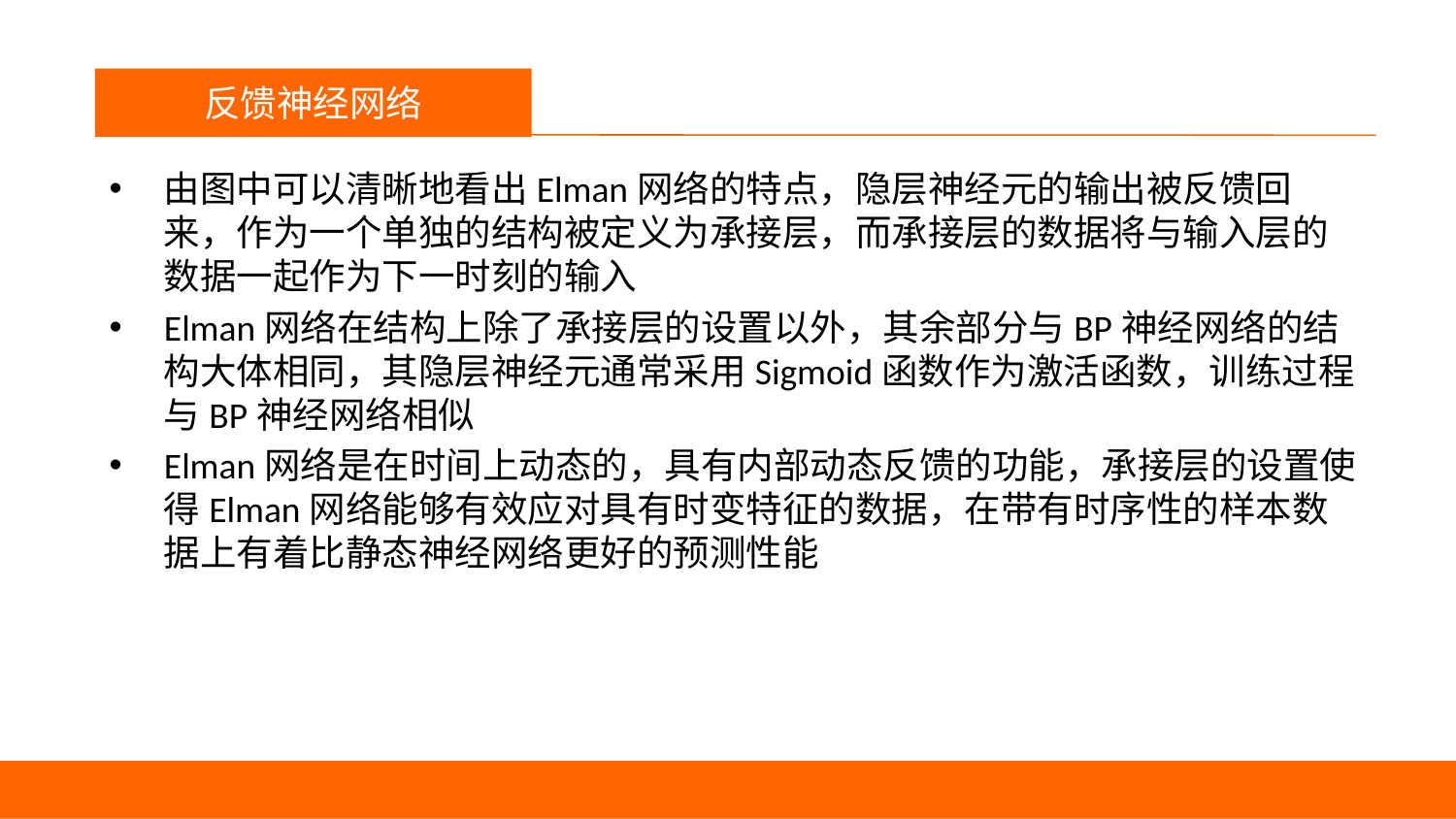

议程
反馈神经网络

由图中可以清晰地看出Elman网络的特点，隐层神经元的输出被反馈回来，作为一个单独的结构被定义为承接层，而承接层的数据将与输入层的数据一起作为下一时刻的输入
Elman网络在结构上除了承接层的设置以外，其余部分与BP神经网络的结构大体相同，其隐层神经元通常采用Sigmoid函数作为激活函数，训练过程与BP神经网络相似
Elman网络是在时间上动态的，具有内部动态反馈的功能，承接层的设置使得Elman网络能够有效应对具有时变特征的数据，在带有时序性的样本数据上有着比静态神经网络更好的预测性能